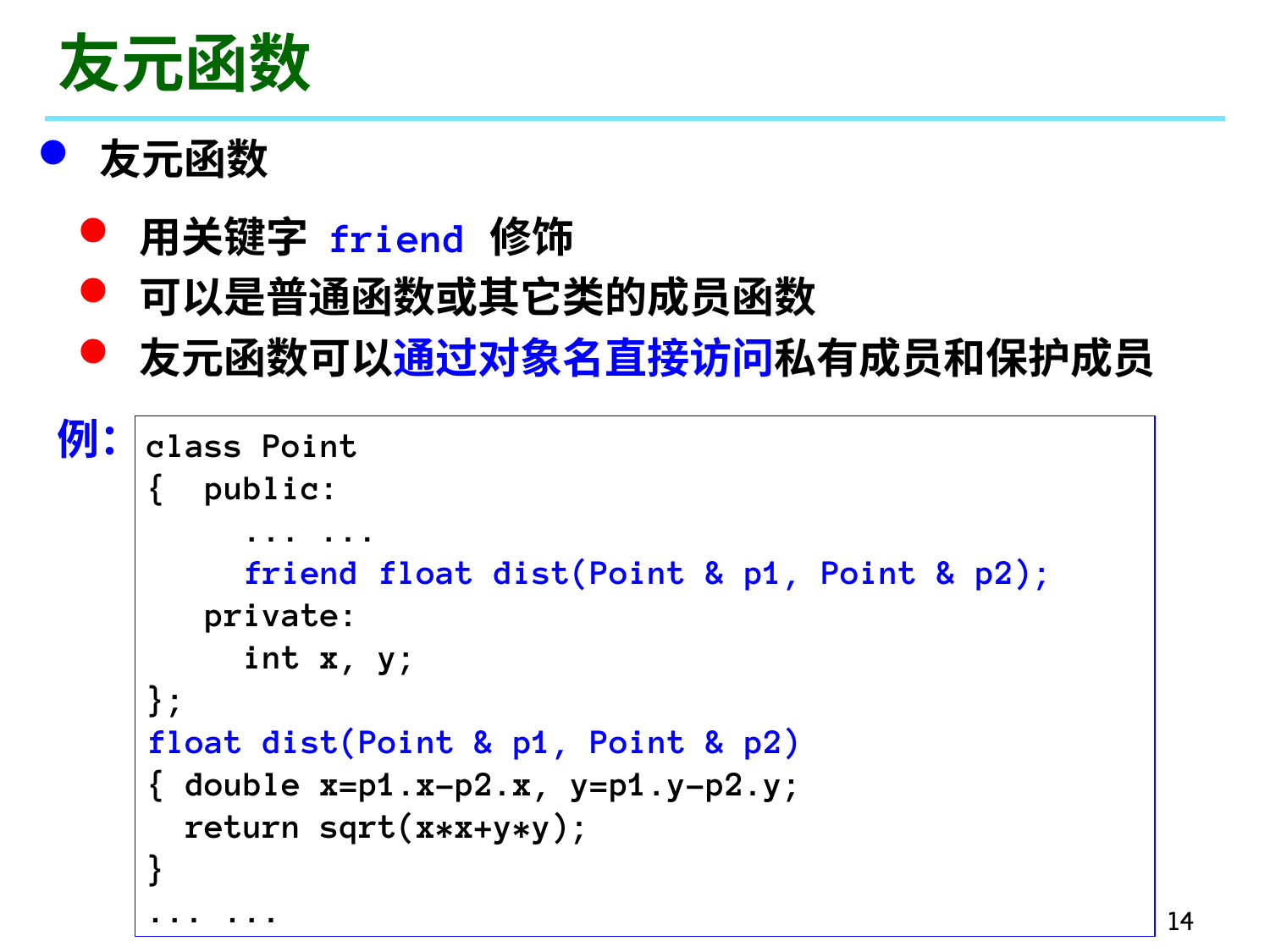

# 友元函数
 友元函数
 用关键字 friend 修饰
 可以是普通函数或其它类的成员函数
 友元函数可以通过对象名直接访问私有成员和保护成员
例：
class Point
{  public:
     ... ...
     friend float dist(Point & p1, Point & p2);
   private:
     int x, y;
};
float dist(Point & p1, Point & p2)
{ double x=p1.x-p2.x, y=p1.y-p2.y;
  return sqrt(x*x+y*y);
}
... ...
14